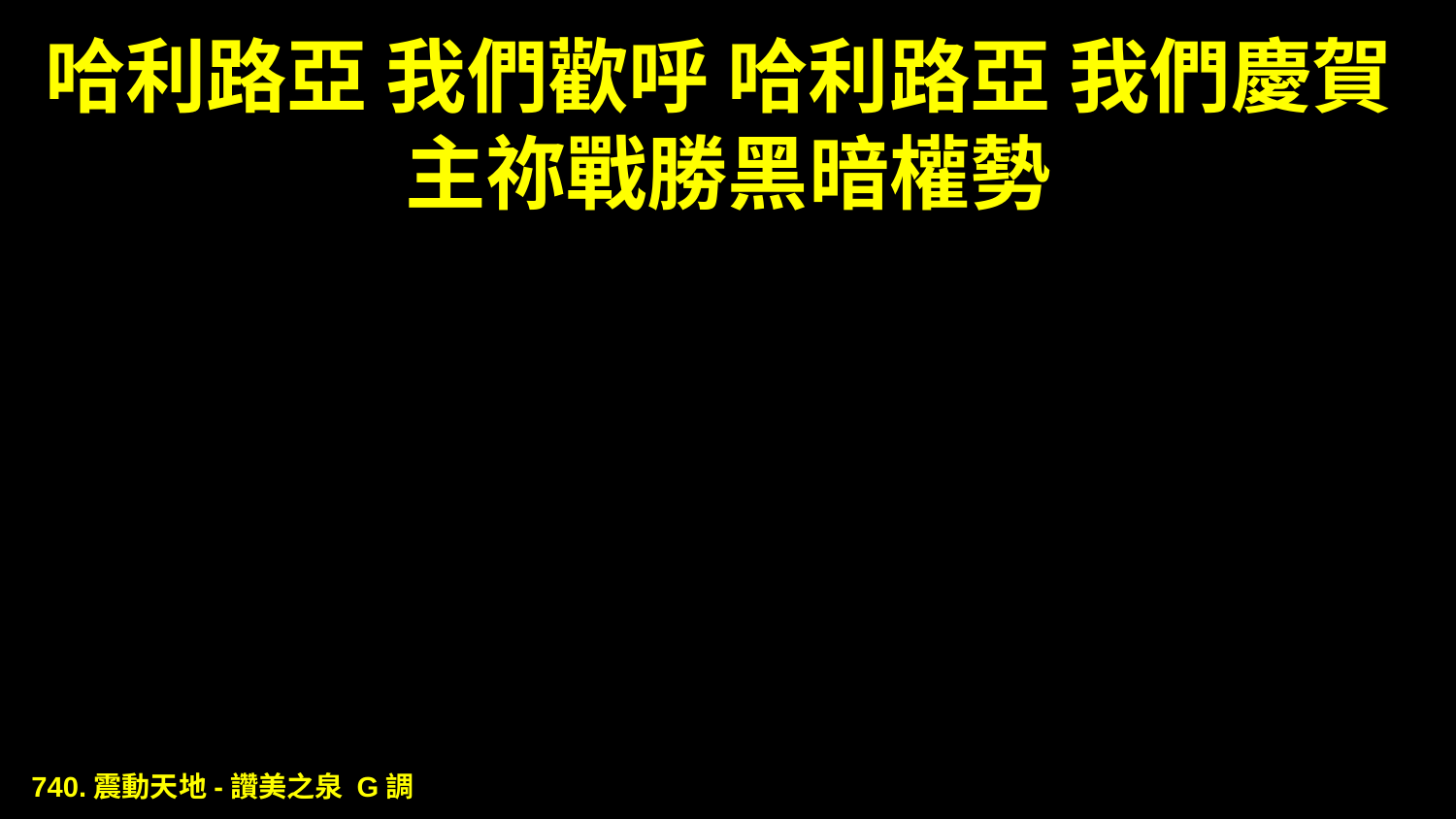

# 哈利路亞 我們歡呼 哈利路亞 我們慶賀 主祢戰勝黑暗權勢
740.震動天地-讚美之泉 G調